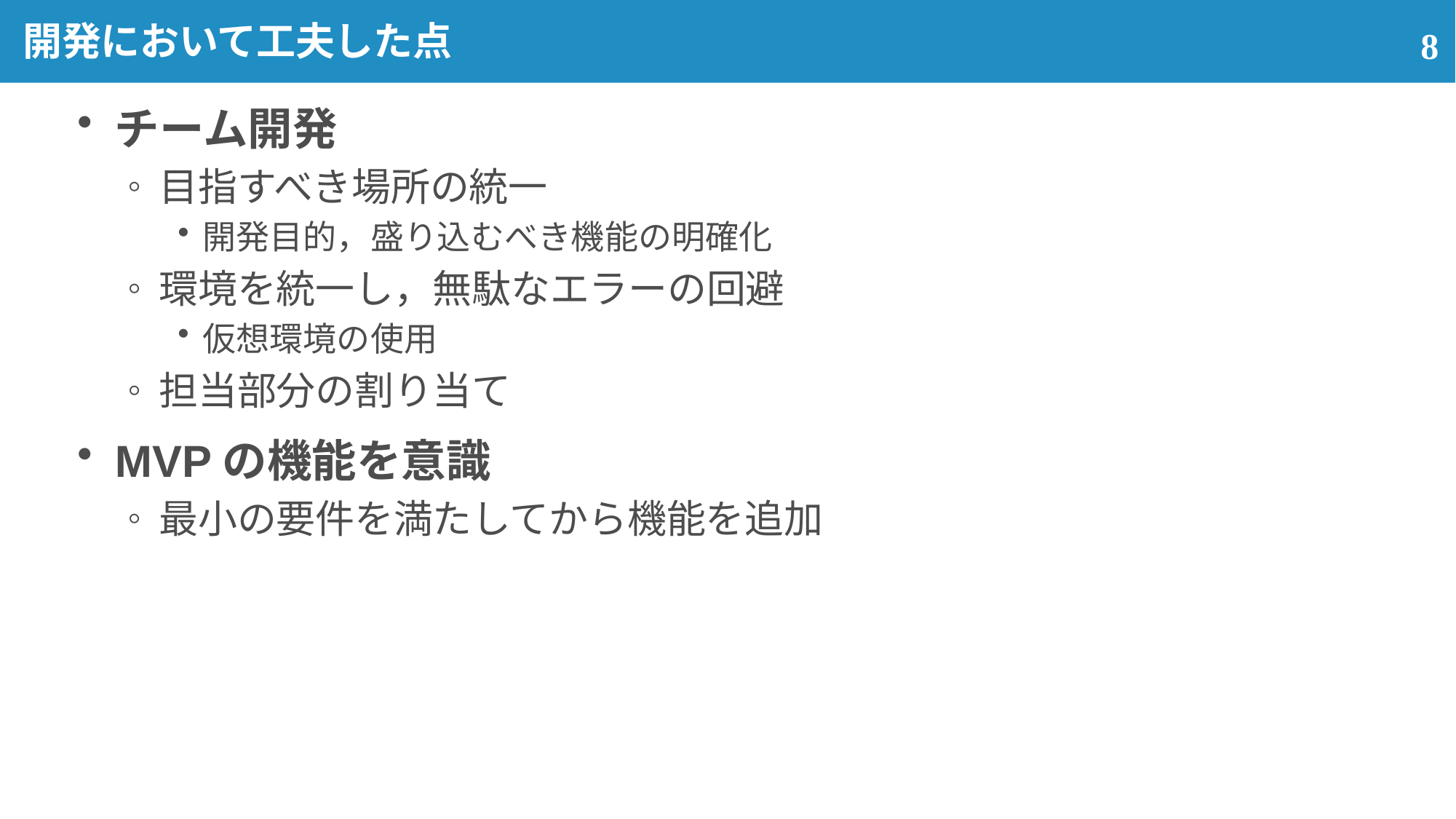

# 開発において工夫した点
8
チーム開発
目指すべき場所の統一
開発目的，盛り込むべき機能の明確化
環境を統一し，無駄なエラーの回避
仮想環境の使用
担当部分の割り当て
MVPの機能を意識
最小の要件を満たしてから機能を追加